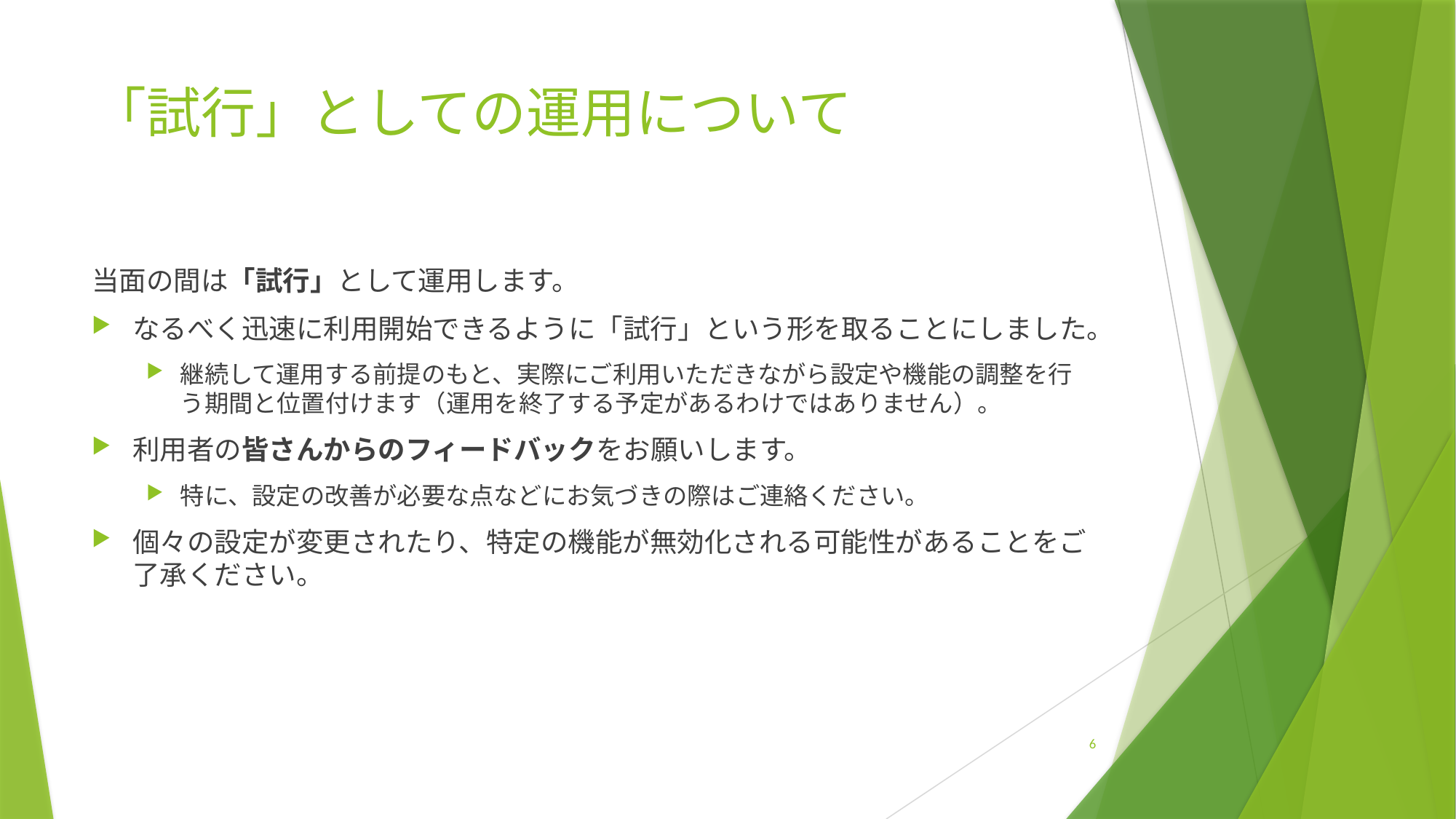

# 「試行」としての運用について
当面の間は「試行」として運用します。
なるべく迅速に利用開始できるように「試行」という形を取ることにしました。
継続して運用する前提のもと、実際にご利用いただきながら設定や機能の調整を行う期間と位置付けます（運用を終了する予定があるわけではありません）。
利用者の皆さんからのフィードバックをお願いします。
特に、設定の改善が必要な点などにお気づきの際はご連絡ください。
個々の設定が変更されたり、特定の機能が無効化される可能性があることをご了承ください。

6